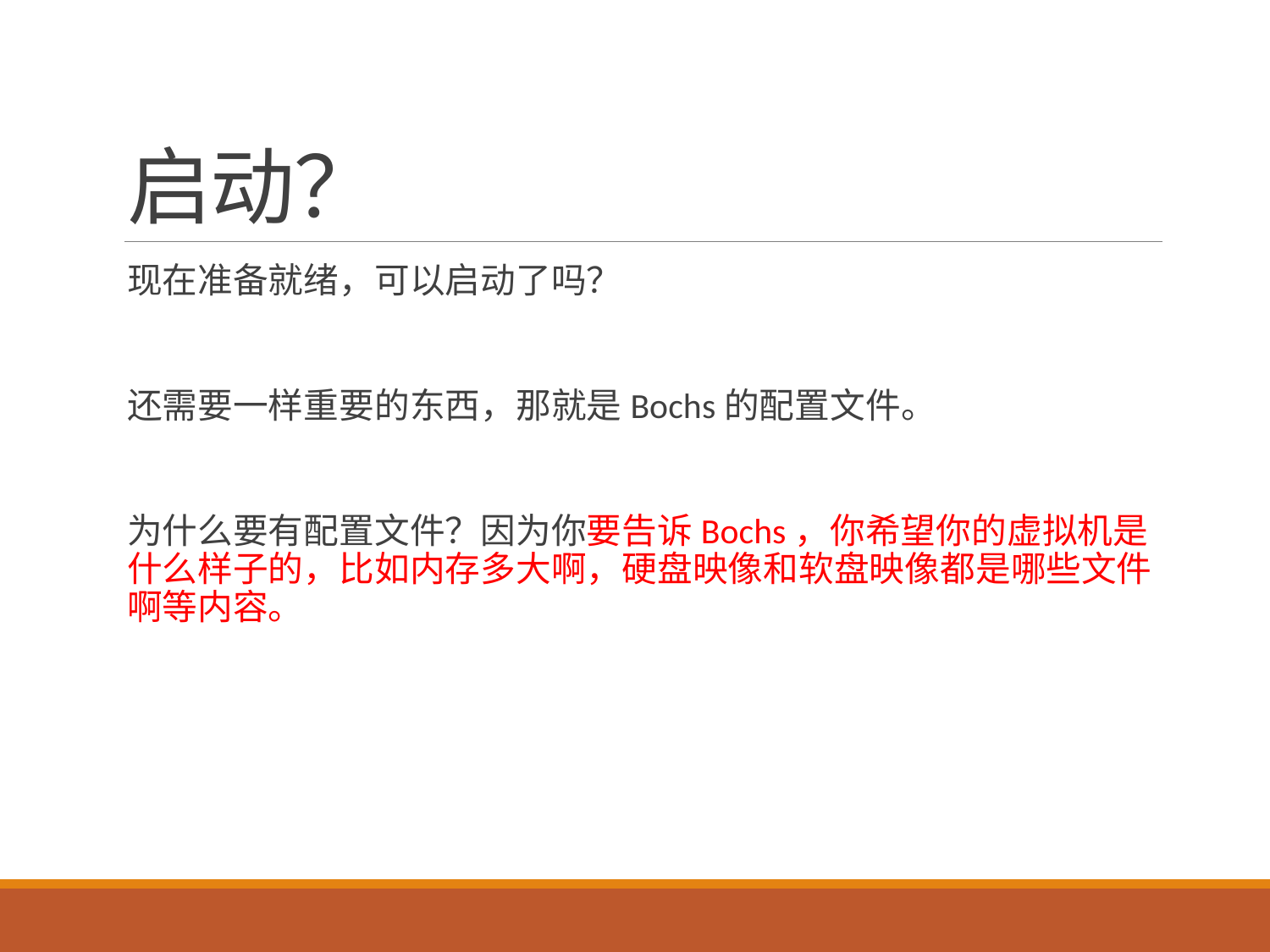

# 启动？
现在准备就绪，可以启动了吗？

还需要一样重要的东西，那就是Bochs的配置文件。

为什么要有配置文件？因为你要告诉Bochs，你希望你的虚拟机是什么样子的，比如内存多大啊，硬盘映像和软盘映像都是哪些文件啊等内容。